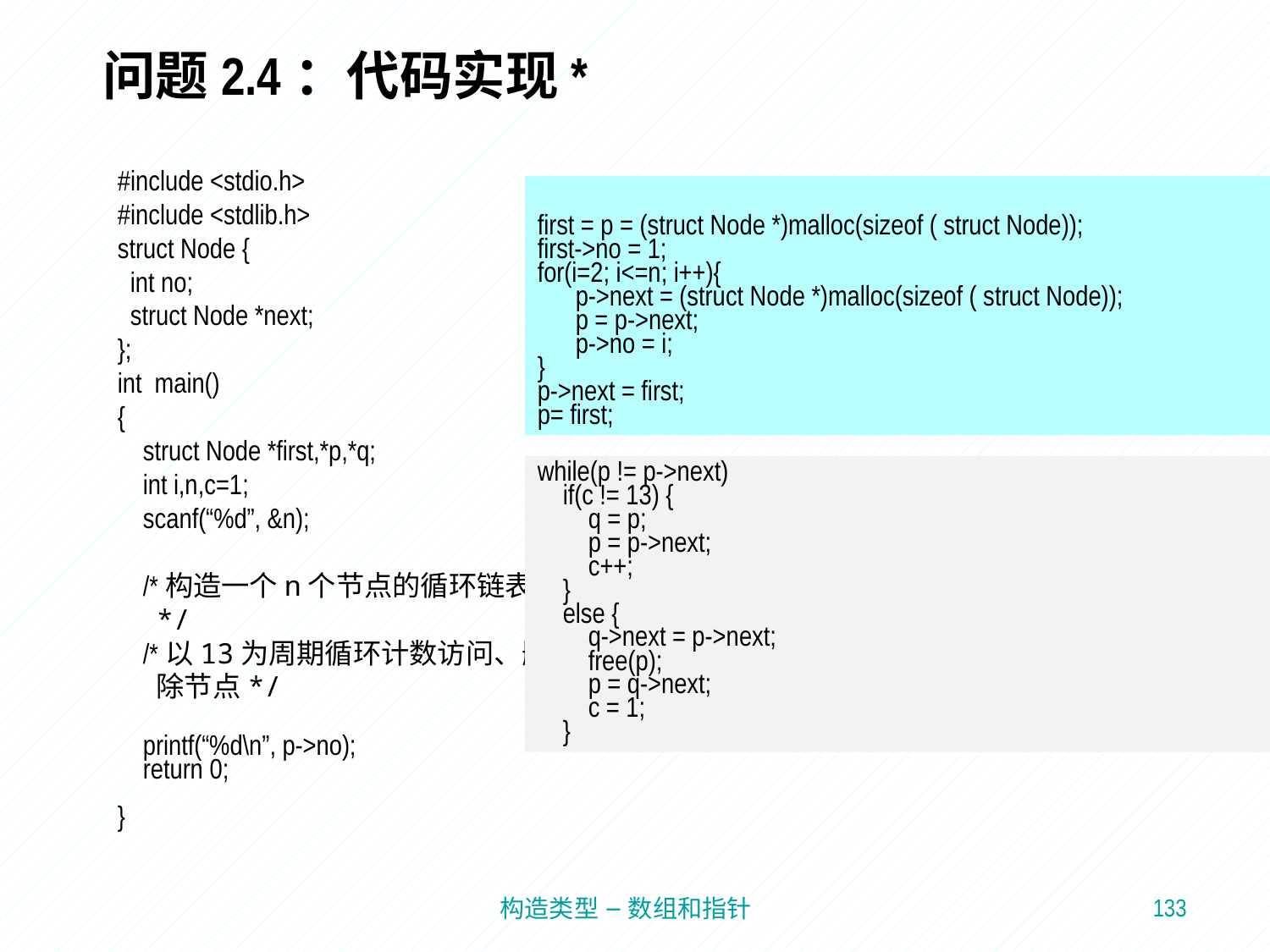

# 问题2.4：代码实现*
#include <stdio.h>
#include <stdlib.h>
struct Node {
  int no;
  struct Node *next;
};
int  main()
{
    struct Node *first,*p,*q;
    int i,n,c=1;
    scanf(“%d”, &n);

    /*构造一个n个节点的循环链表*/
    /*以13为周期循环计数访问、删除节点*/

    printf(“%d\n”, p->no);
    return 0;

}

first = p = (struct Node *)malloc(sizeof ( struct Node));
first->no = 1;
for(i=2; i<=n; i++){
      p->next = (struct Node *)malloc(sizeof ( struct Node));
      p = p->next;
      p->no = i;
}
p->next = first;
p= first;
while(p != p->next)
    if(c != 13) {
        q = p;
        p = p->next;
        c++;
    }
    else {
        q->next = p->next;
        free(p);
        p = q->next;
        c = 1;
    }
133
构造类型 – 数组和指针